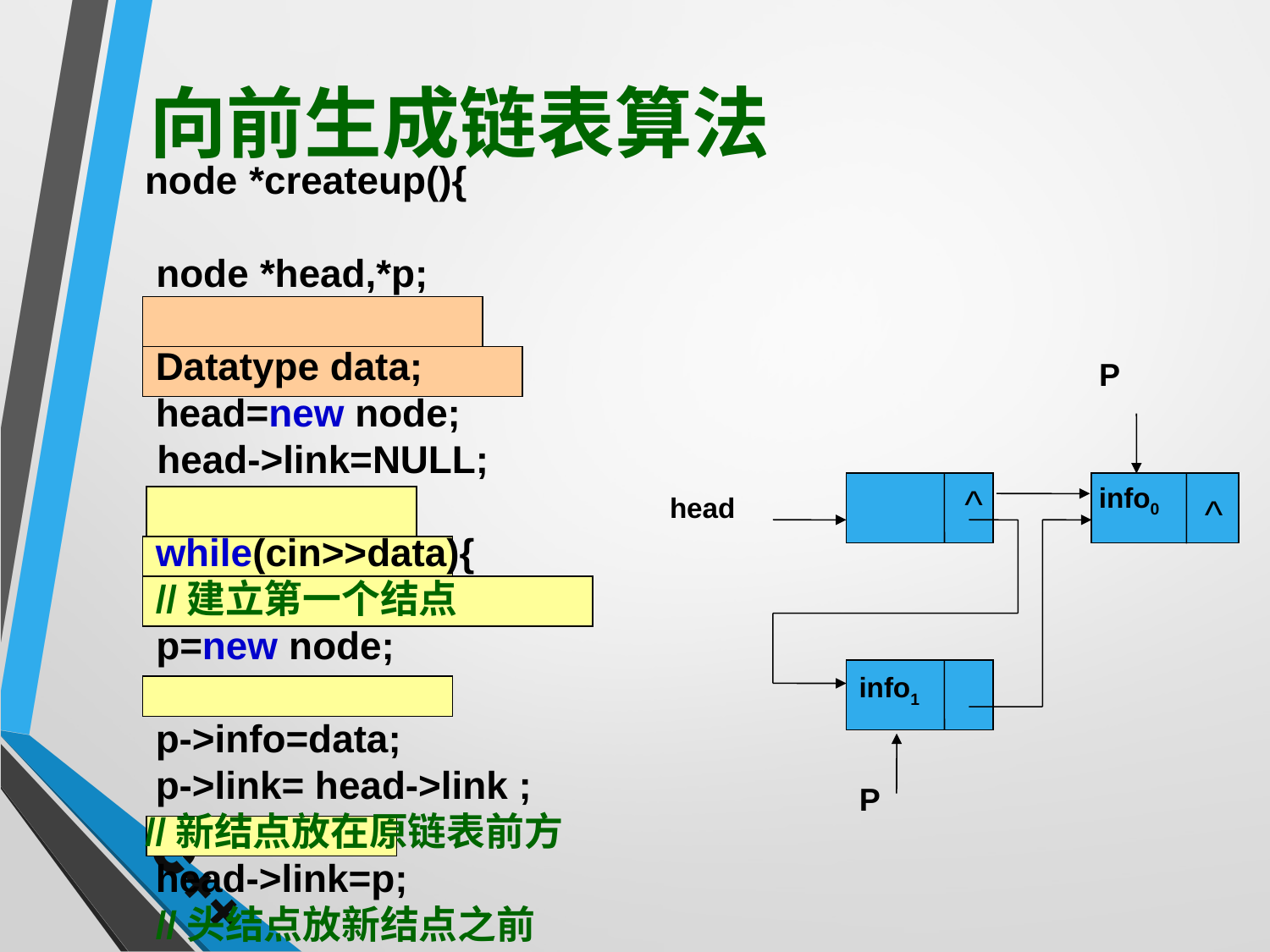

# 向前生成链表算法
node *createup(){
 node *head,*p;
 Datatype data;
 head=new node;
 head->link=NULL;
 while(cin>>data){
 //建立第一个结点
 p=new node;
 p->info=data;
 p->link= head->link ;
//新结点放在原链表前方
 head->link=p;
 //头结点放新结点之前
}
 return head;}

P

^
info0
head
^

info1

P